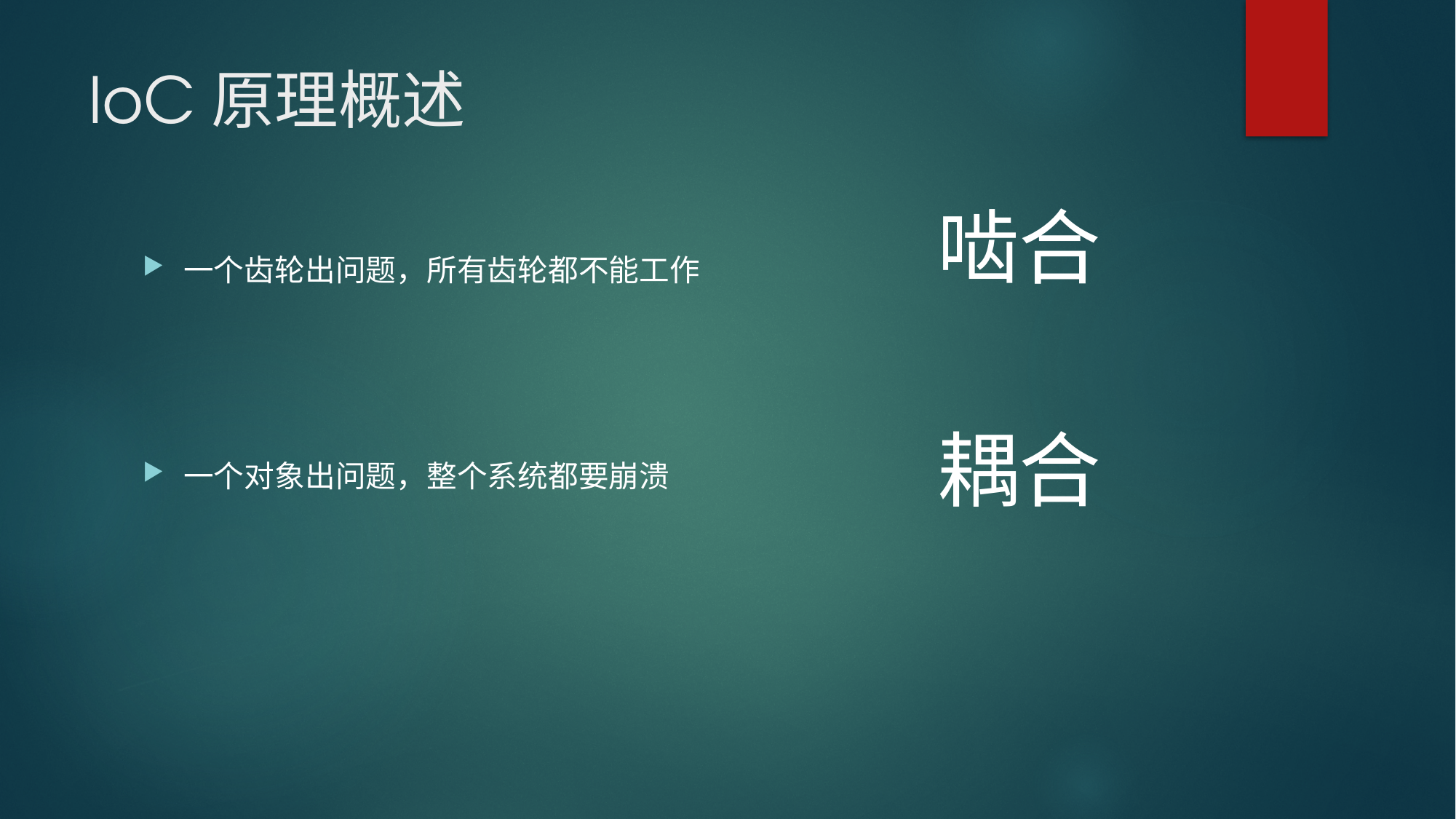

# IoC原理概述
啮合
一个齿轮出问题，所有齿轮都不能工作

一个对象出问题，整个系统都要崩溃
耦合